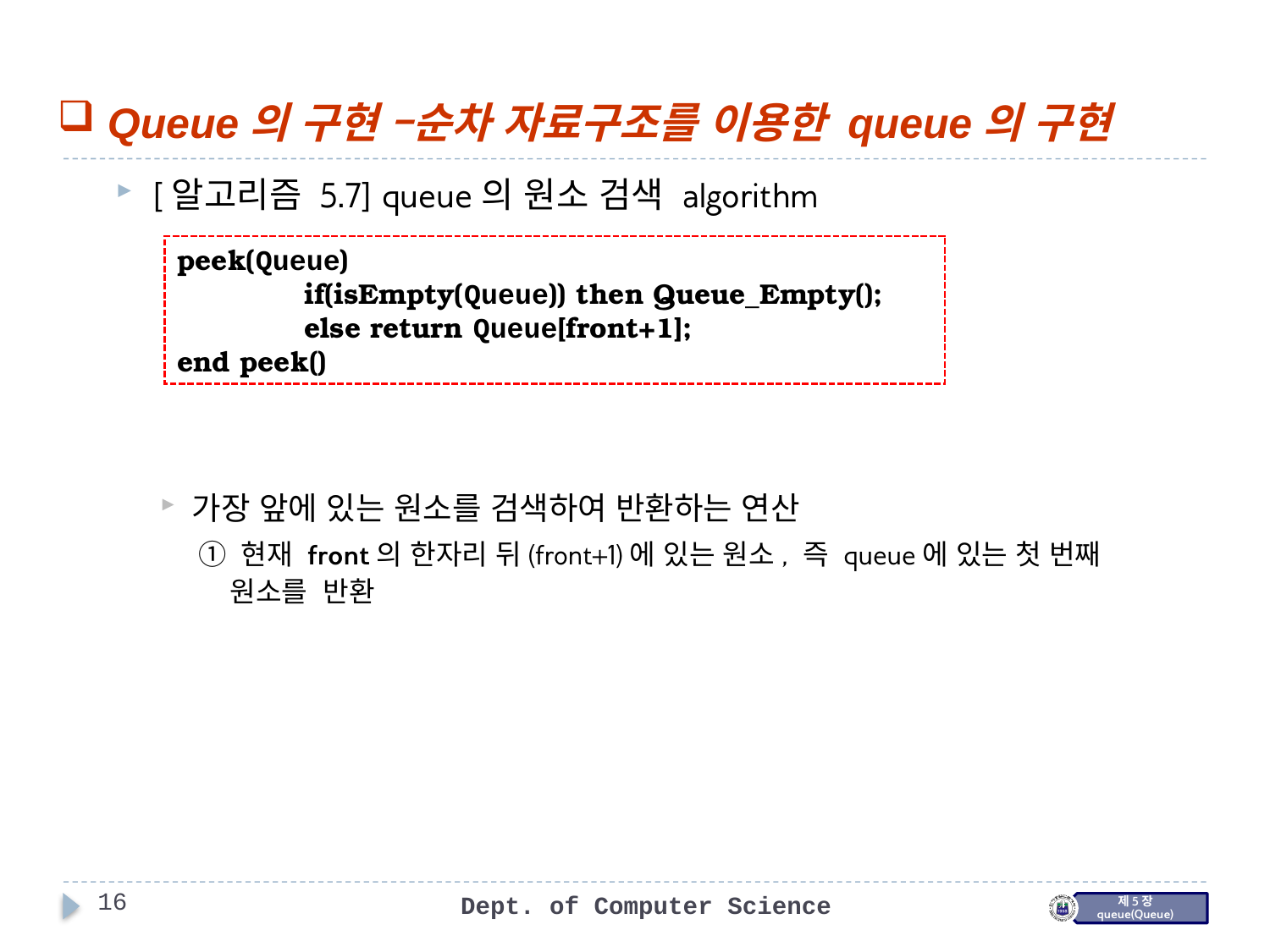

Queue의 구현 –순차 자료구조를 이용한 queue의 구현
[알고리즘 5.7] queue의 원소 검색 algorithm

가장 앞에 있는 원소를 검색하여 반환하는 연산
① 현재 front의 한자리 뒤(front+1)에 있는 원소, 즉 queue에 있는 첫 번째 원소를  반환
peek(Queue)
	if(isEmpty(Queue)) then Queue_Empty();
	else return Queue[front+1];
end peek()
16
Dept. of Computer Science